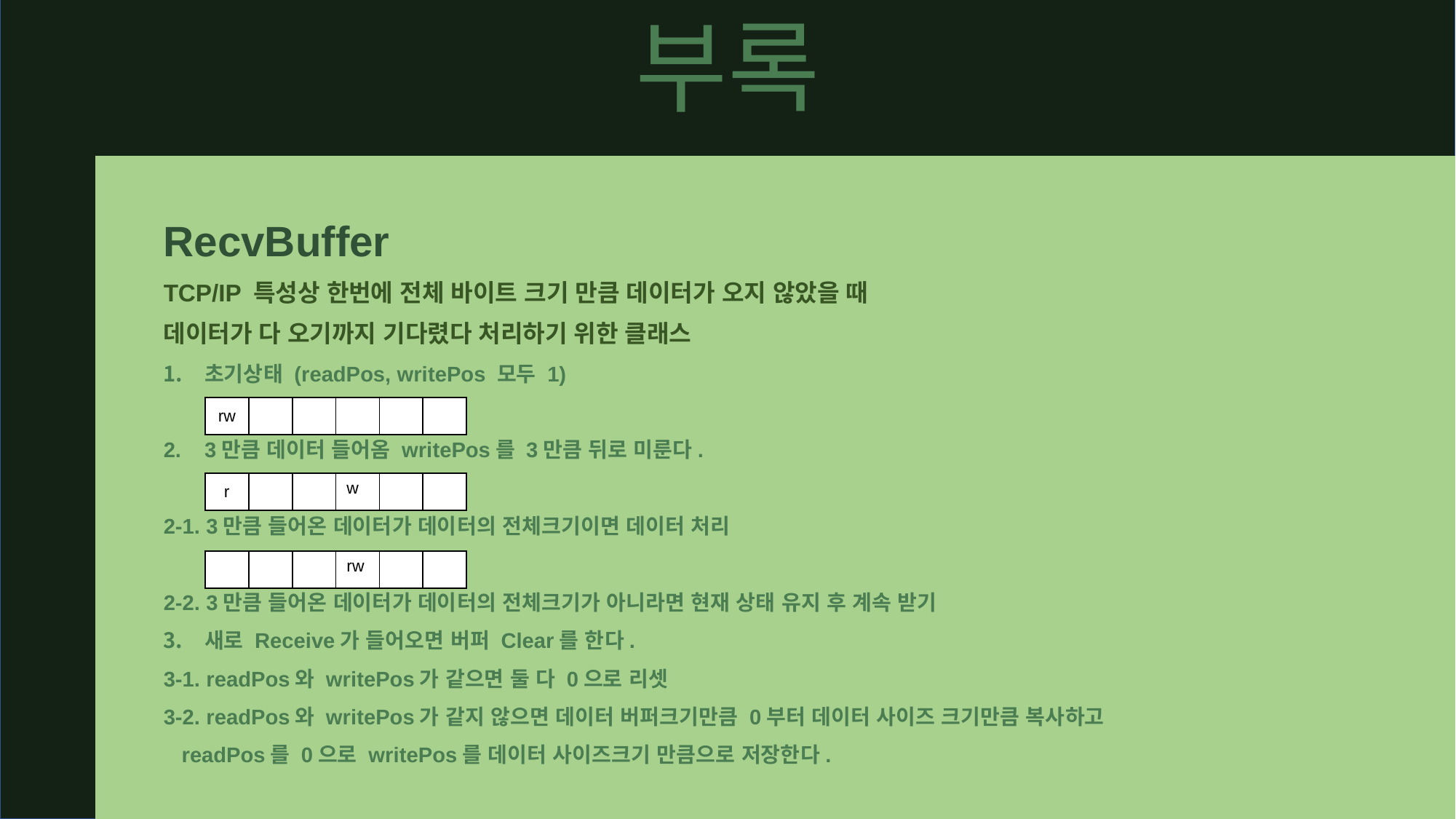

부록

RecvBuffer
TCP/IP 특성상 한번에 전체 바이트 크기 만큼 데이터가 오지 않았을 때
데이터가 다 오기까지 기다렸다 처리하기 위한 클래스
초기상태 (readPos, writePos 모두 1)

3만큼 데이터 들어옴 writePos를 3만큼 뒤로 미룬다.

2-1. 3만큼 들어온 데이터가 데이터의 전체크기이면 데이터 처리

2-2. 3만큼 들어온 데이터가 데이터의 전체크기가 아니라면 현재 상태 유지 후 계속 받기
새로 Receive가 들어오면 버퍼 Clear를 한다.
3-1. readPos와 writePos가 같으면 둘 다 0으로 리셋
3-2. readPos와 writePos가 같지 않으면 데이터 버퍼크기만큼 0부터 데이터 사이즈 크기만큼 복사하고
   readPos를 0으로 writePos를 데이터 사이즈크기 만큼으로 저장한다.

| rw |  |  |  |  |  |
| --- | --- | --- | --- | --- | --- |
| r |  |  | w |  |  |
| --- | --- | --- | --- | --- | --- |
|  |  |  | rw |  |  |
| --- | --- | --- | --- | --- | --- |